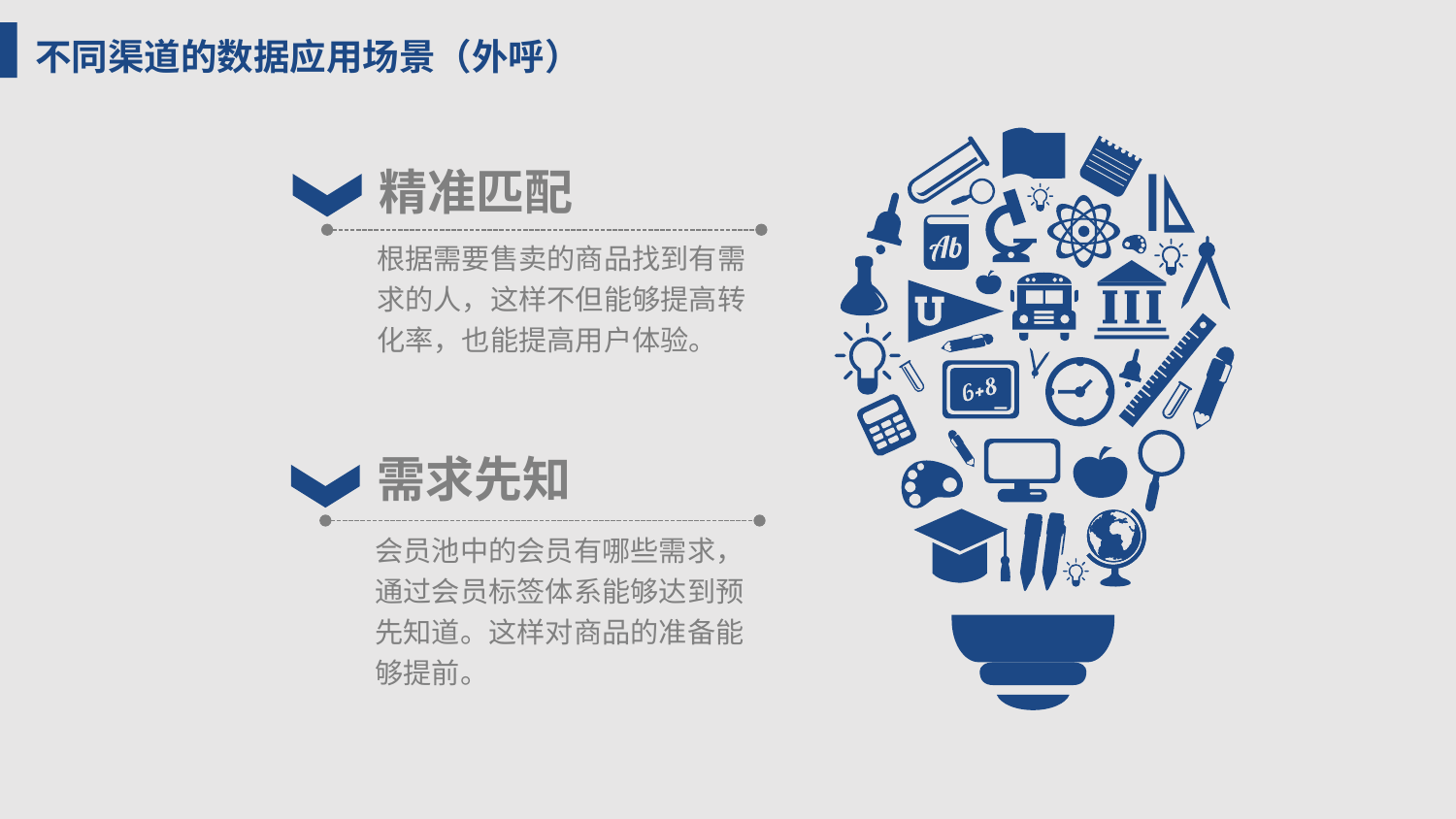

不同渠道的数据应用场景（外呼）

精准匹配

根据需要售卖的商品找到有需求的人，这样不但能够提高转化率，也能提高用户体验。

需求先知

会员池中的会员有哪些需求，通过会员标签体系能够达到预先知道。这样对商品的准备能够提前。